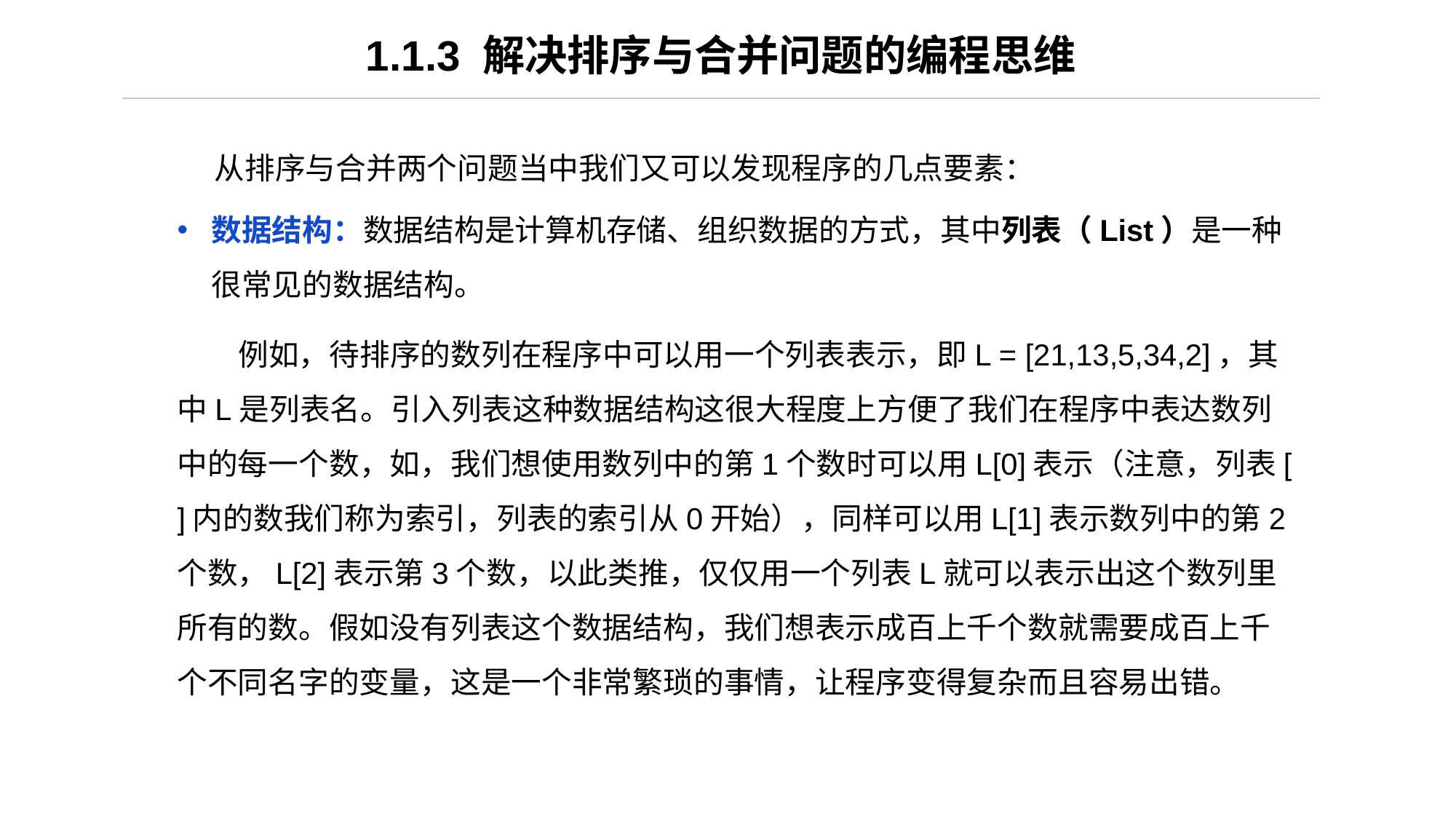

1.1.3 解决排序与合并问题的编程思维
从排序与合并两个问题当中我们又可以发现程序的几点要素：
数据结构：数据结构是计算机存储、组织数据的方式，其中列表（List）是一种很常见的数据结构。
        例如，待排序的数列在程序中可以用一个列表表示，即L = [21,13,5,34,2]，其中L是列表名。引入列表这种数据结构这很大程度上方便了我们在程序中表达数列中的每一个数，如，我们想使用数列中的第1个数时可以用L[0]表示（注意，列表[ ]内的数我们称为索引，列表的索引从0开始），同样可以用L[1]表示数列中的第2个数，L[2]表示第3个数，以此类推，仅仅用一个列表L就可以表示出这个数列里所有的数。假如没有列表这个数据结构，我们想表示成百上千个数就需要成百上千个不同名字的变量，这是一个非常繁琐的事情，让程序变得复杂而且容易出错。